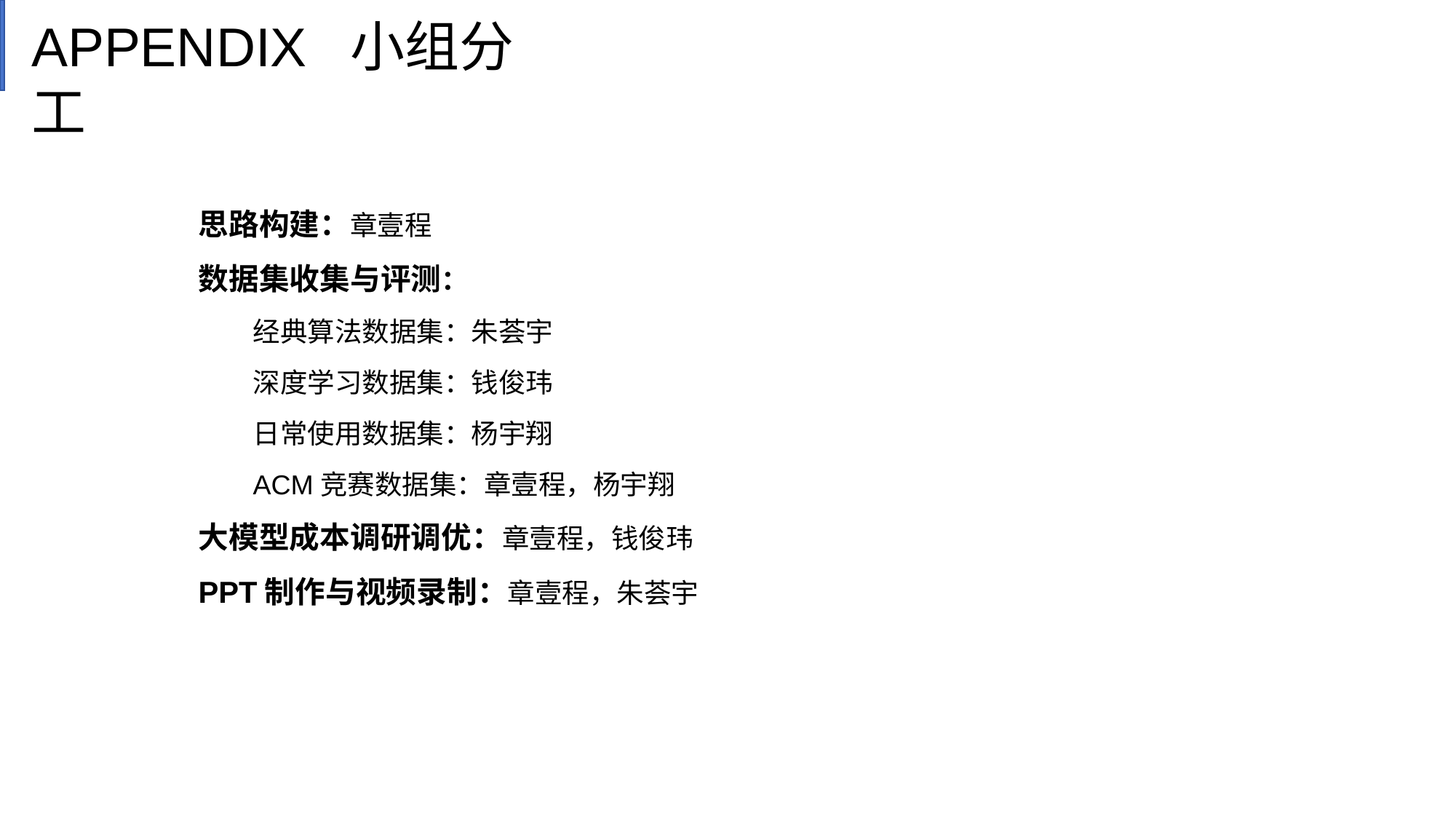

APPENDIX  小组分工
思路构建：章壹程
数据集收集与评测：
经典算法数据集：朱荟宇
深度学习数据集：钱俊玮
日常使用数据集：杨宇翔
ACM竞赛数据集：章壹程，杨宇翔
大模型成本调研调优：章壹程，钱俊玮
PPT制作与视频录制：章壹程，朱荟宇